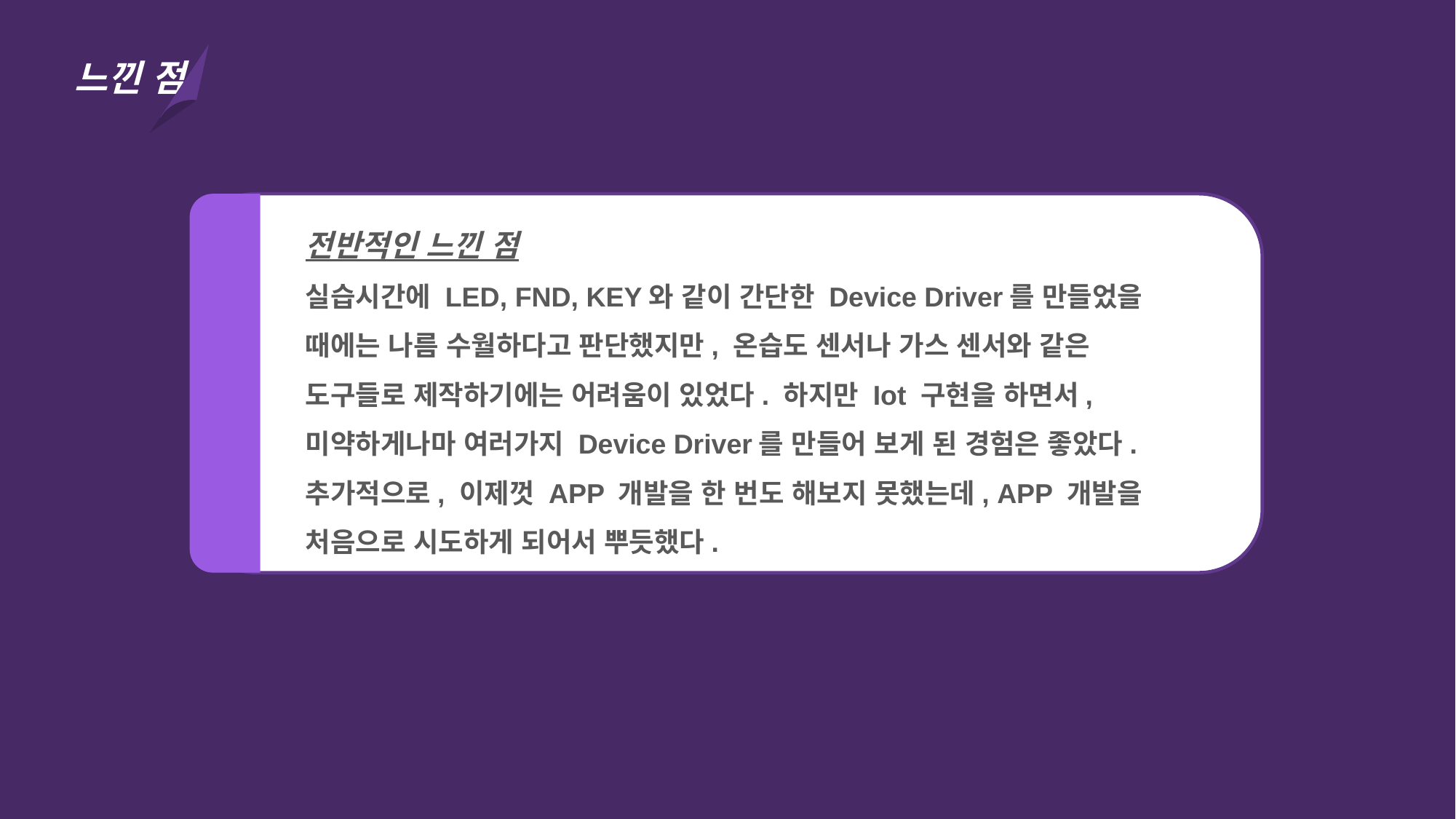

느낀 점

전반적인 느낀 점
실습시간에 LED, FND, KEY와 같이 간단한 Device Driver를 만들었을 때에는 나름 수월하다고 판단했지만, 온습도 센서나 가스 센서와 같은 도구들로 제작하기에는 어려움이 있었다. 하지만 Iot 구현을 하면서, 미약하게나마 여러가지 Device Driver를 만들어 보게 된 경험은 좋았다. 추가적으로, 이제껏 APP 개발을 한 번도 해보지 못했는데, APP 개발을 처음으로 시도하게 되어서 뿌듯했다.